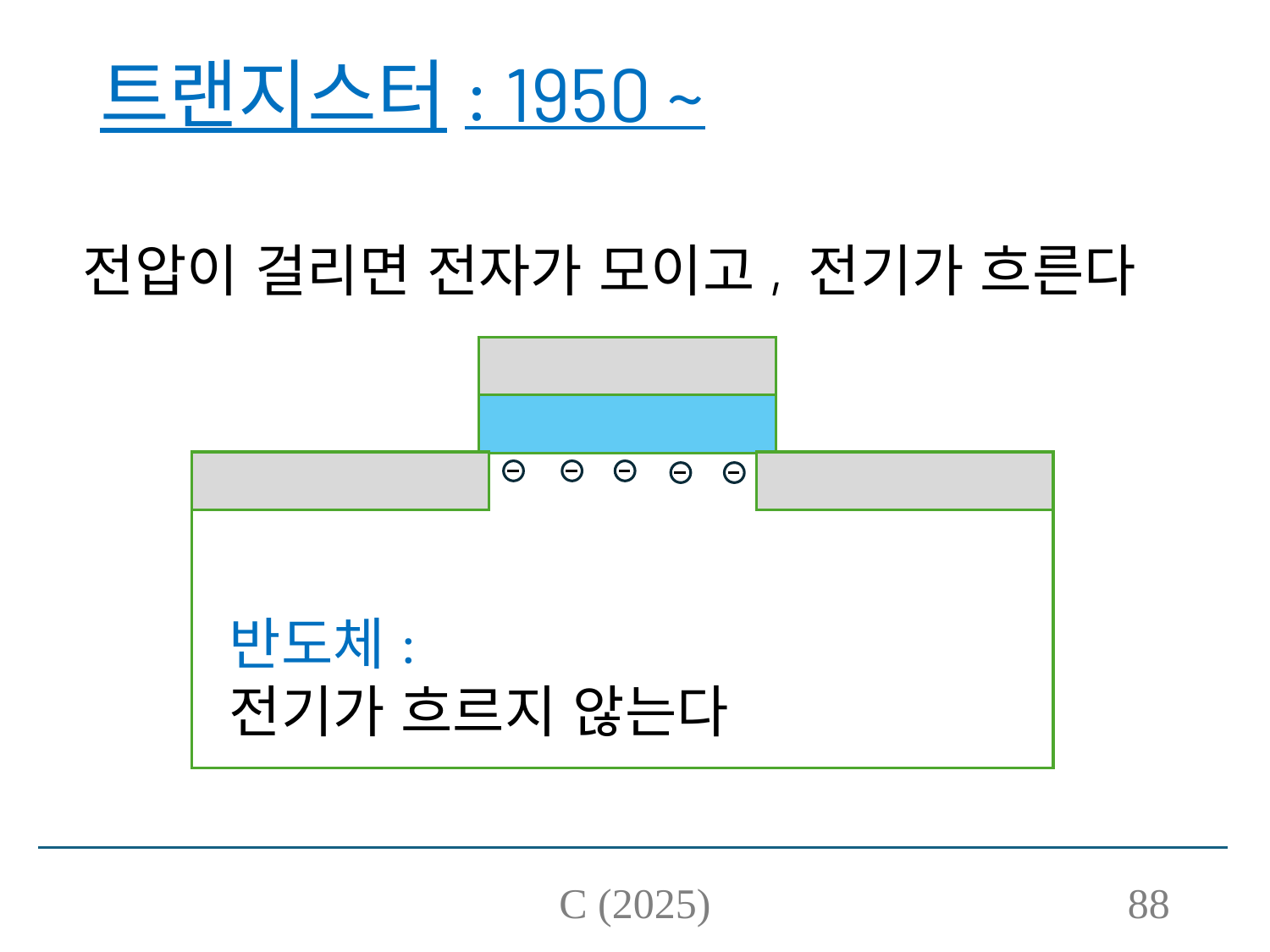

# 트랜지스터: 1950 ~
전압이 걸리면 전자가 모이고, 전기가 흐른다

반도체:
전기가 흐르지 않는다
C (2025)
88